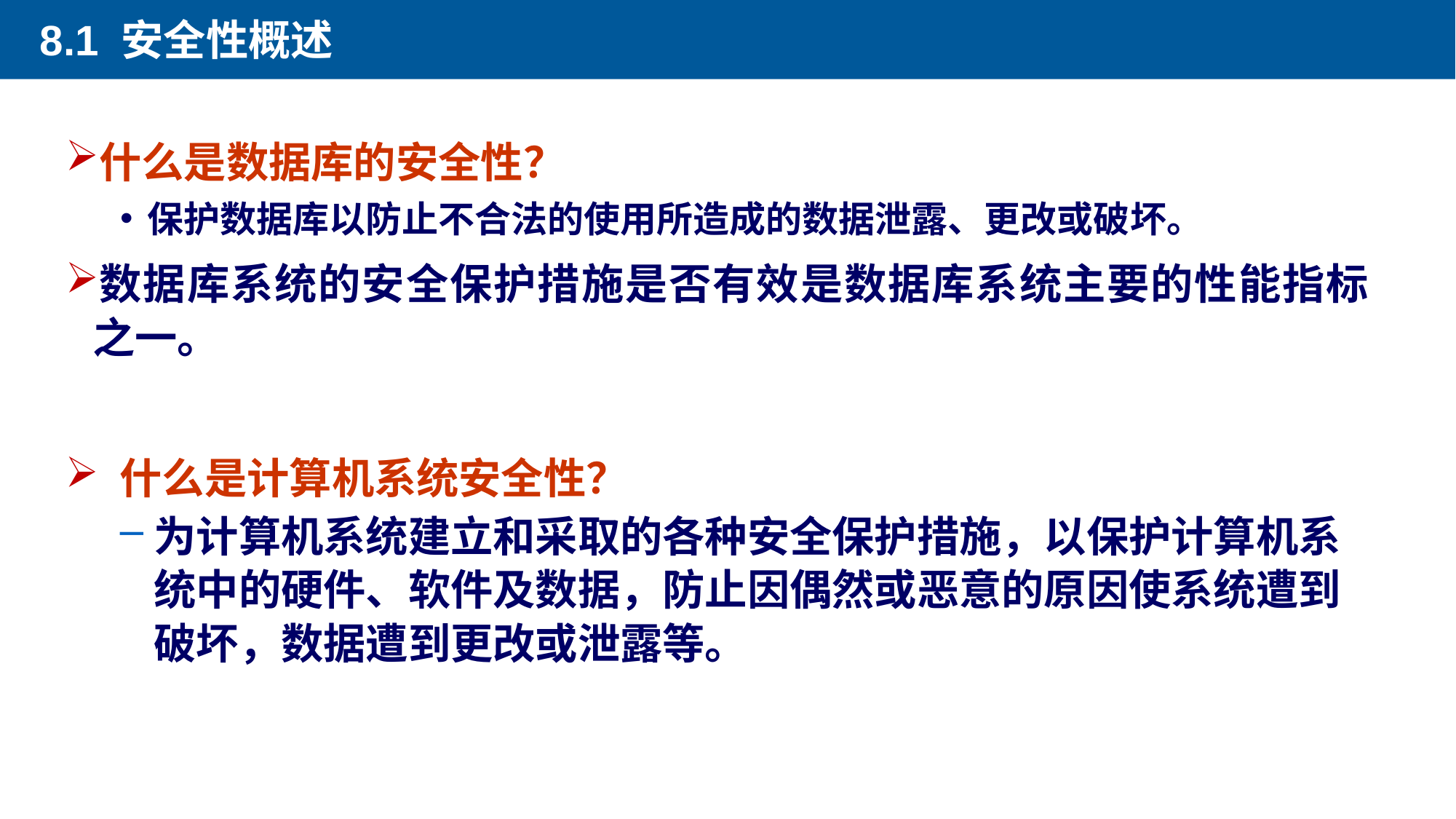

8.1 安全性概述
什么是数据库的安全性？
保护数据库以防止不合法的使用所造成的数据泄露、更改或破坏。
数据库系统的安全保护措施是否有效是数据库系统主要的性能指标之一。
什么是计算机系统安全性？
为计算机系统建立和采取的各种安全保护措施，以保护计算机系统中的硬件、软件及数据，防止因偶然或恶意的原因使系统遭到破坏，数据遭到更改或泄露等。